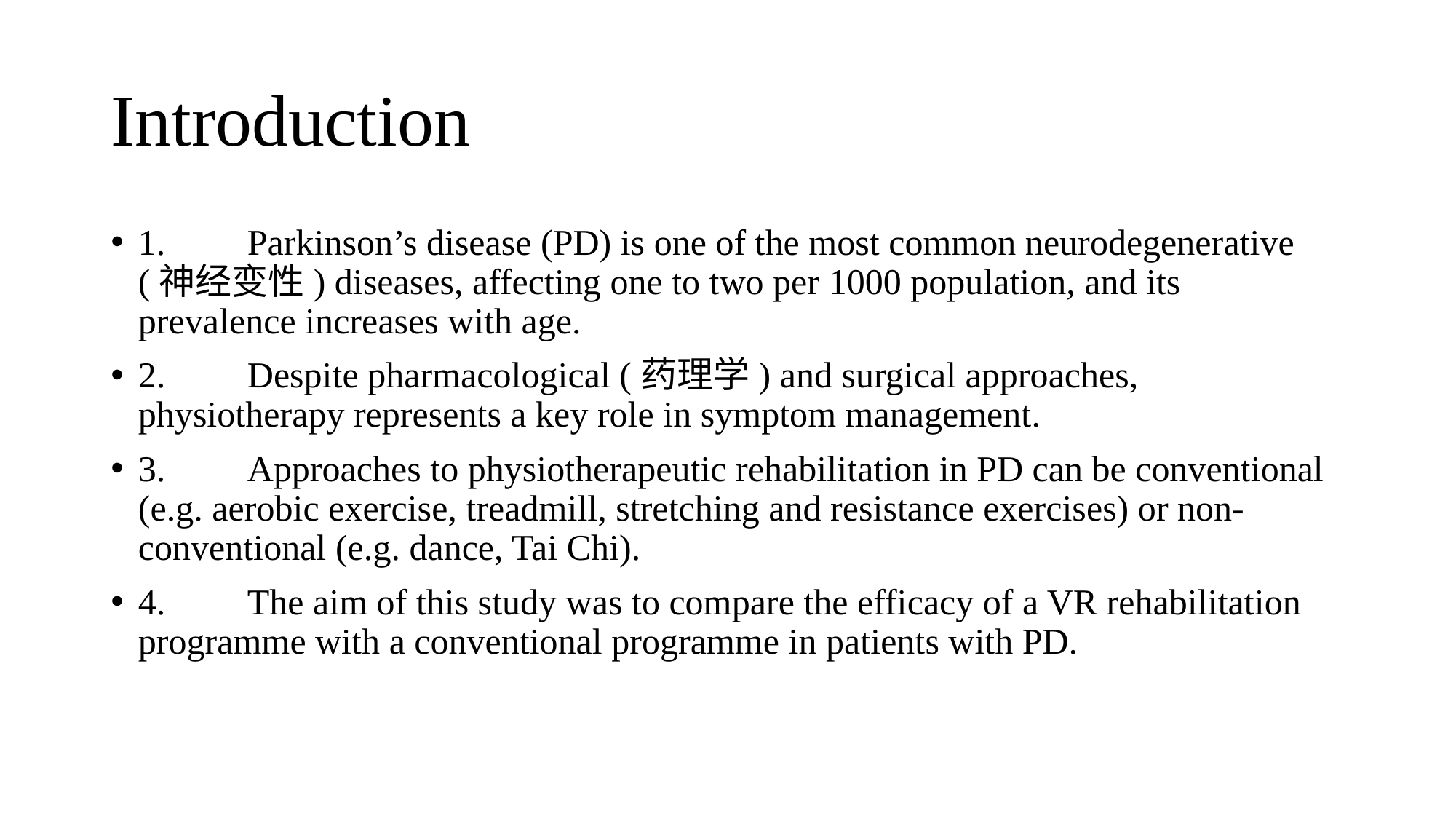

# Introduction
1.	Parkinson’s disease (PD) is one of the most common neurodegenerative (神经变性) diseases, affecting one to two per 1000 population, and its prevalence increases with age.
2.	Despite pharmacological (药理学) and surgical approaches, physiotherapy represents a key role in symptom management.
3.	Approaches to physiotherapeutic rehabilitation in PD can be conventional (e.g. aerobic exercise, treadmill, stretching and resistance exercises) or non-conventional (e.g. dance, Tai Chi).
4.	The aim of this study was to compare the efficacy of a VR rehabilitation programme with a conventional programme in patients with PD.